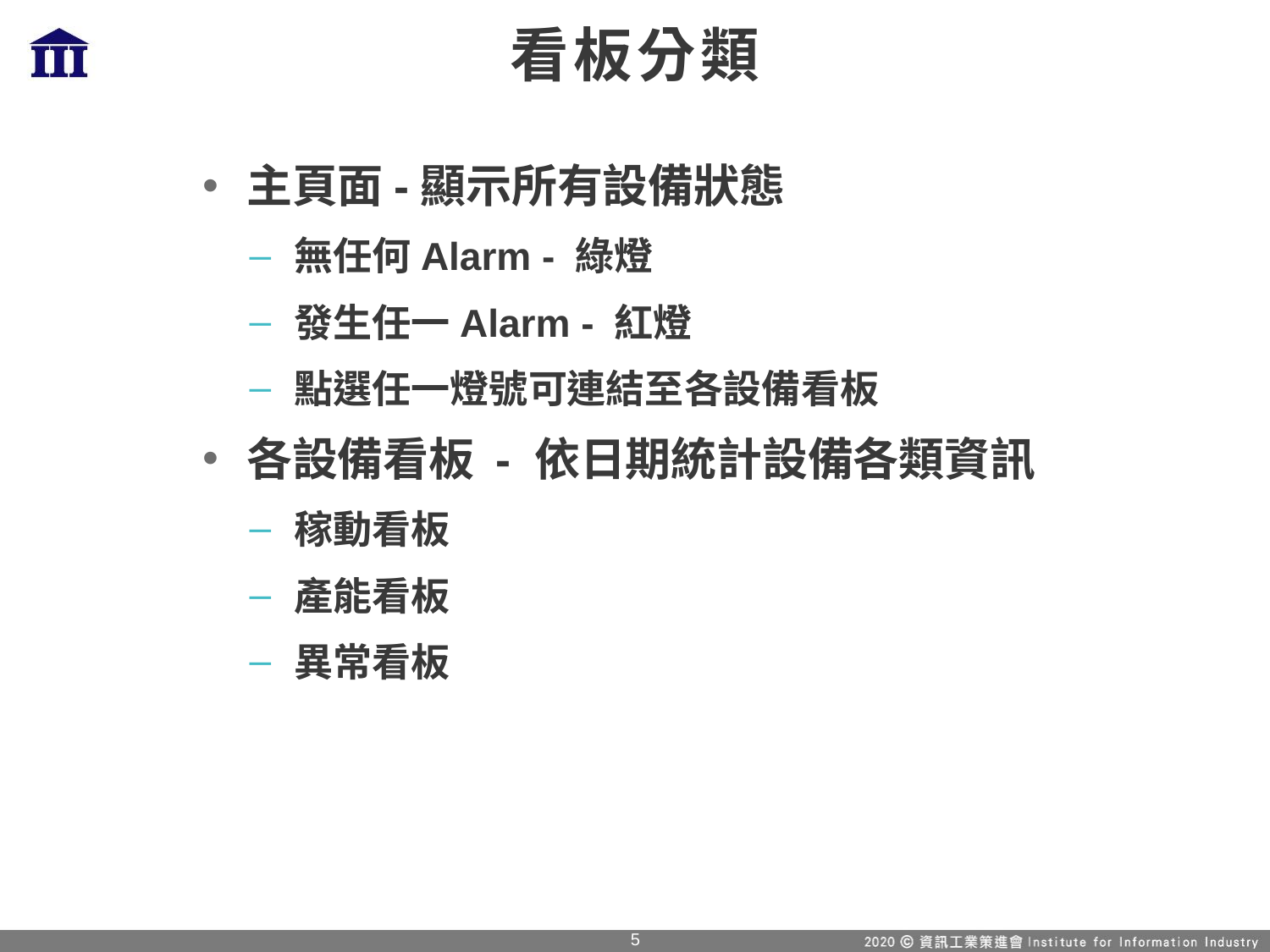

# 看板分類
主頁面-顯示所有設備狀態
無任何Alarm - 綠燈
發生任一Alarm - 紅燈
點選任一燈號可連結至各設備看板
各設備看板 - 依日期統計設備各類資訊
稼動看板
產能看板
異常看板
5